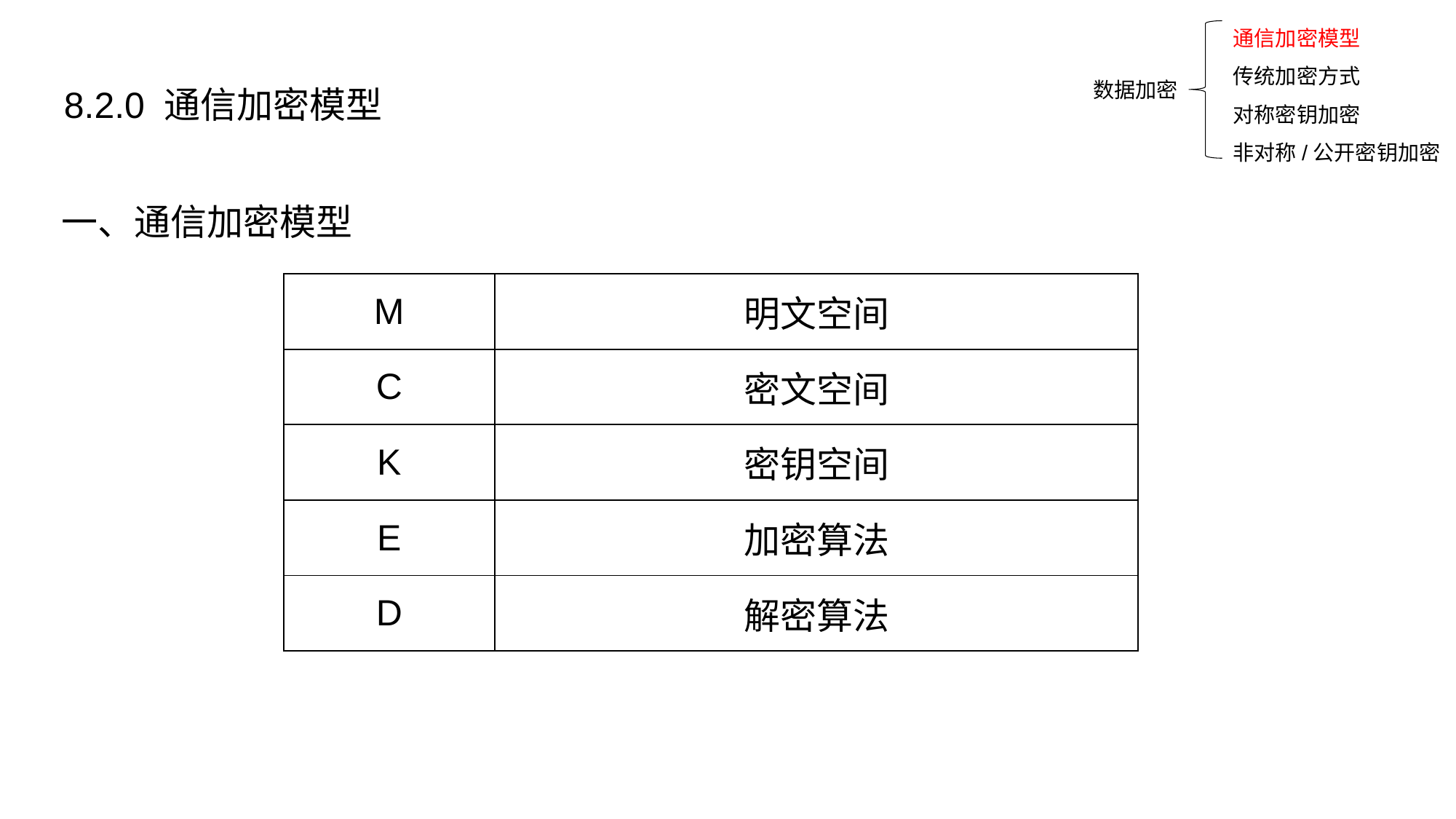

通信加密模型
传统加密方式
对称密钥加密
非对称/公开密钥加密

数据加密
8.2.0 通信加密模型
一、通信加密模型
| M | 明文空间 |
| --- | --- |
| C | 密文空间 |
| K | 密钥空间 |
| E | 加密算法 |
| D | 解密算法 |